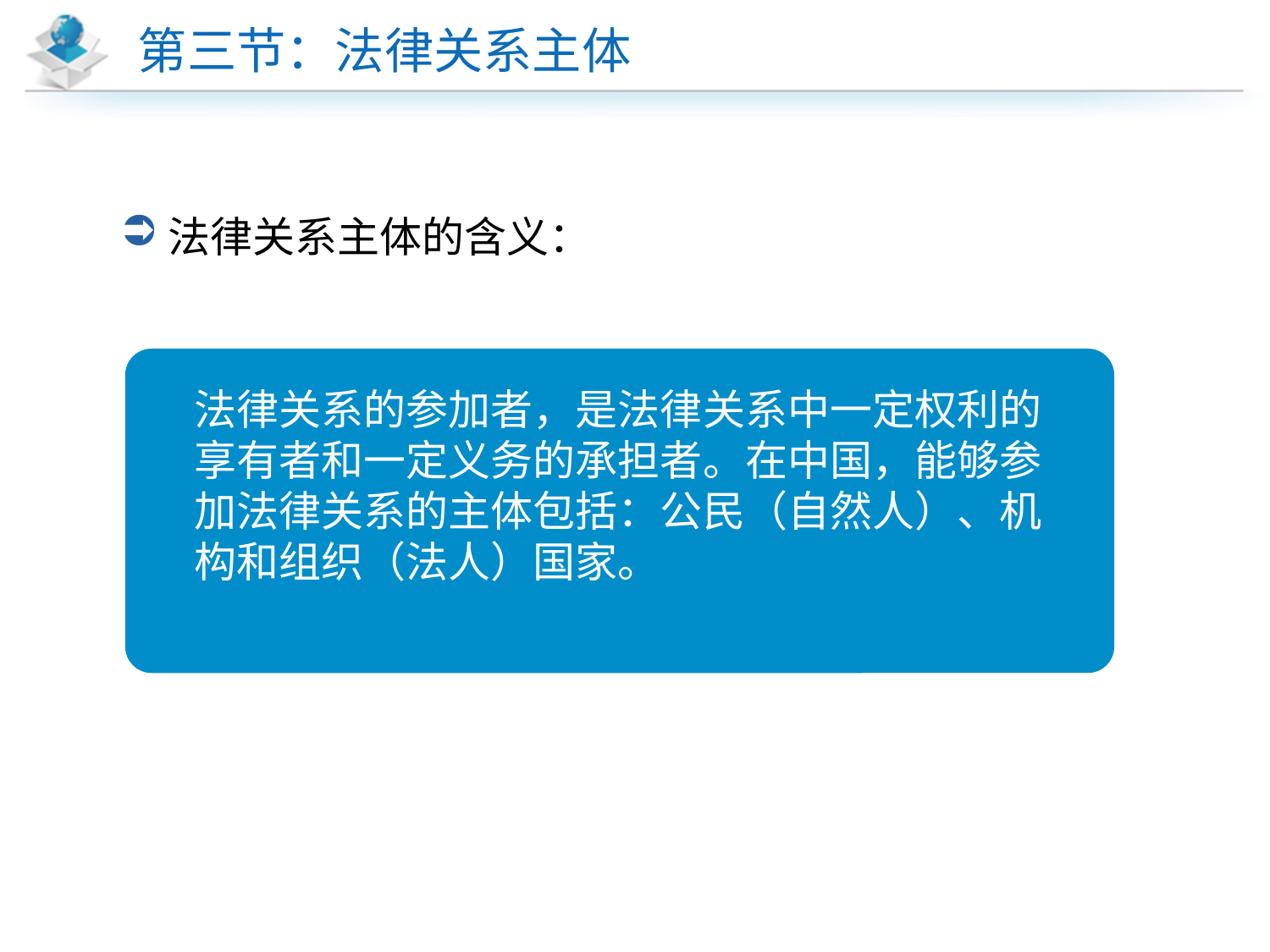

# 第三节：法律关系主体
法律关系主体的含义：

法律关系的参加者，是法律关系中一定权利的享有者和一定义务的承担者。在中国，能够参加法律关系的主体包括：公民（自然人）、机构和组织（法人）国家。